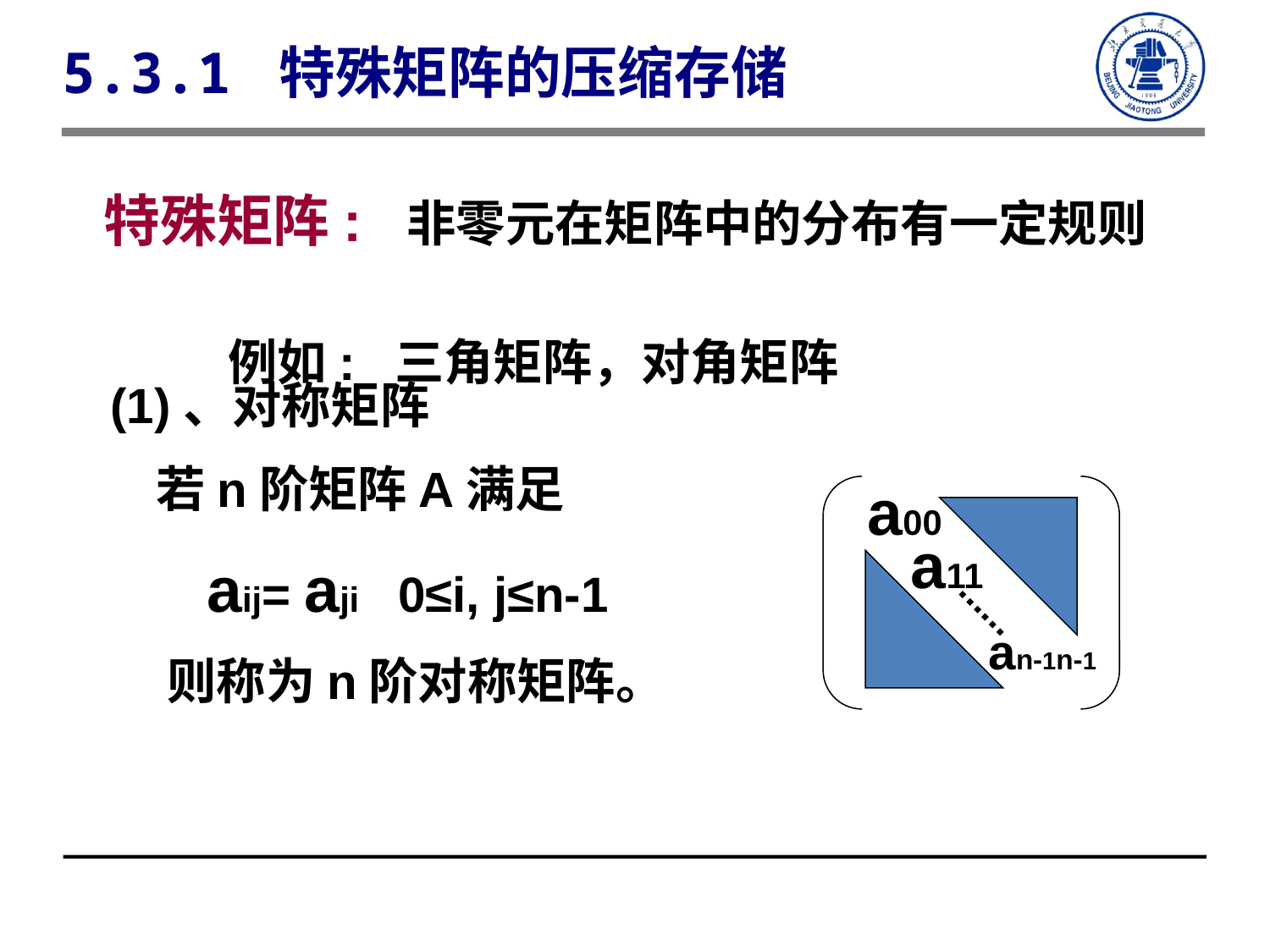

5.3.1 特殊矩阵的压缩存储
特殊矩阵:  非零元在矩阵中的分布有一定规则
            例如:  三角矩阵，对角矩阵
(1)、对称矩阵
   若n阶矩阵A满足
       aij= aji    0≤i, j≤n-1
    则称为n阶对称矩阵。
a00

a11

an-1n-1